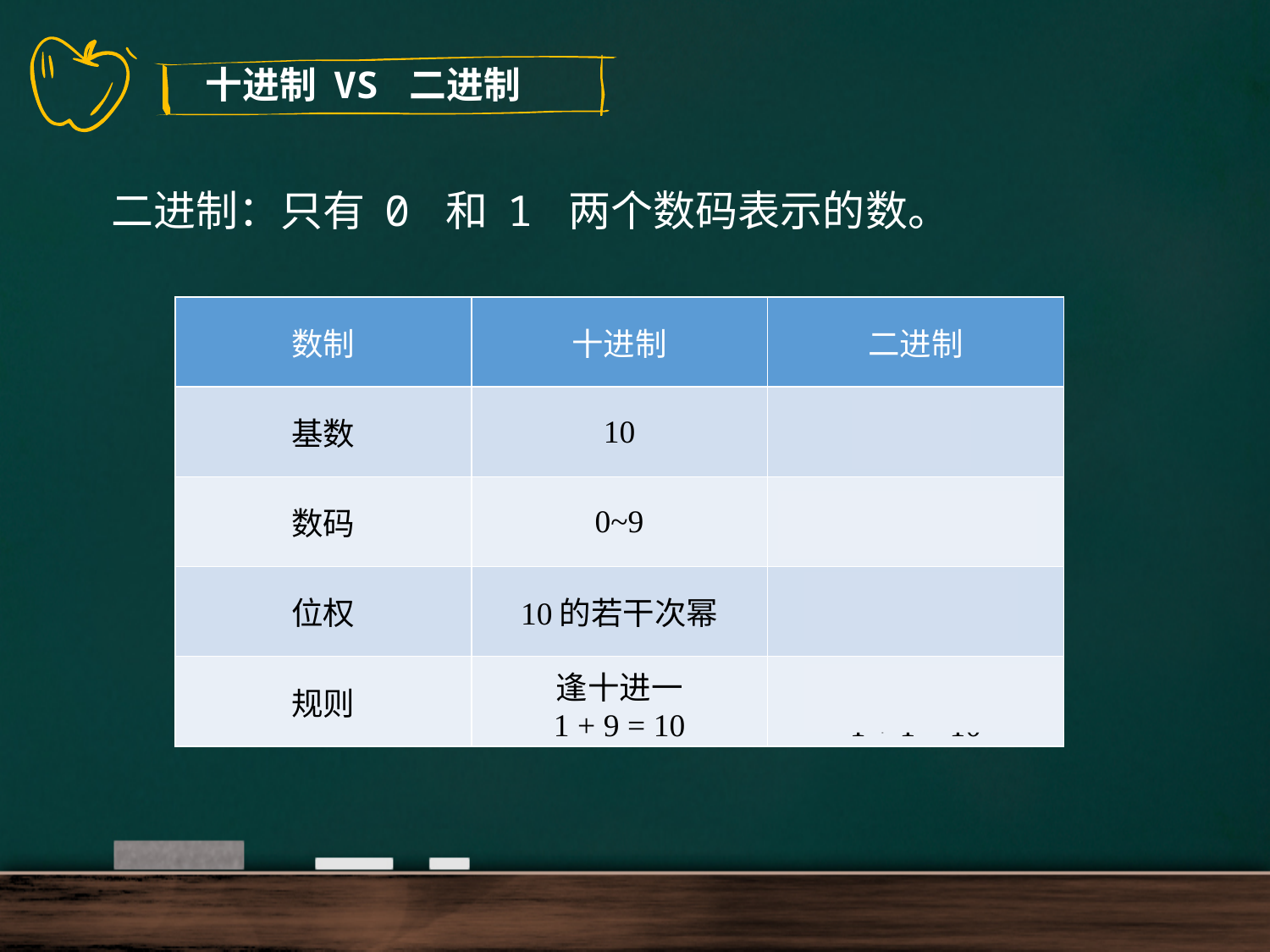

十进制 VS 二进制
    二进制：只有 0 和 1 两个数码表示的数。
| 数制 | 十进制 | 二进制 |
| --- | --- | --- |
| 基数 | 10 | 2 |
| 数码 | 0~9 | 0、1 |
| 位权 | 10的若干次幂 | 2的若干次幂 |
| 规则 | 逢十进一 1 + 9 = 10 | 逢二进一 1 + 1 = 10 |